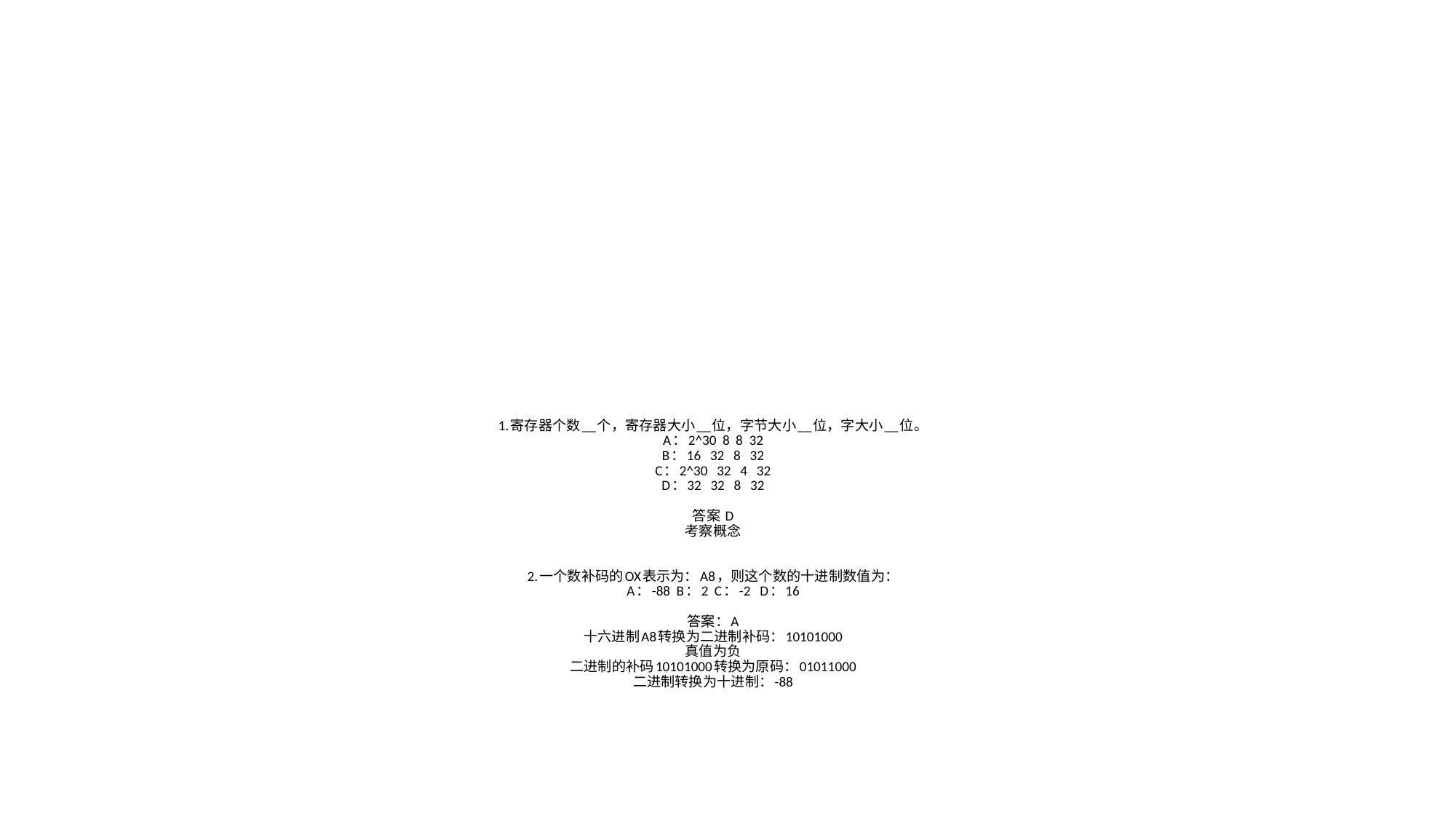

# 1.寄存器个数__个，寄存器大小__位，字节大小__位，字大小__位。 A：2^30  8  8  32 B：16   32   8   32 C：2^30   32   4   32 D：32   32   8   32 答案 D 考察概念 2.一个数补码的OX表示为：A8，则这个数的十进制数值为： A：-88  B：2  C：-2   D：16 答案：A 十六进制A8转换为二进制补码：10101000 真值为负 二进制的补码10101000转换为原码：01011000 二进制转换为十进制：-88